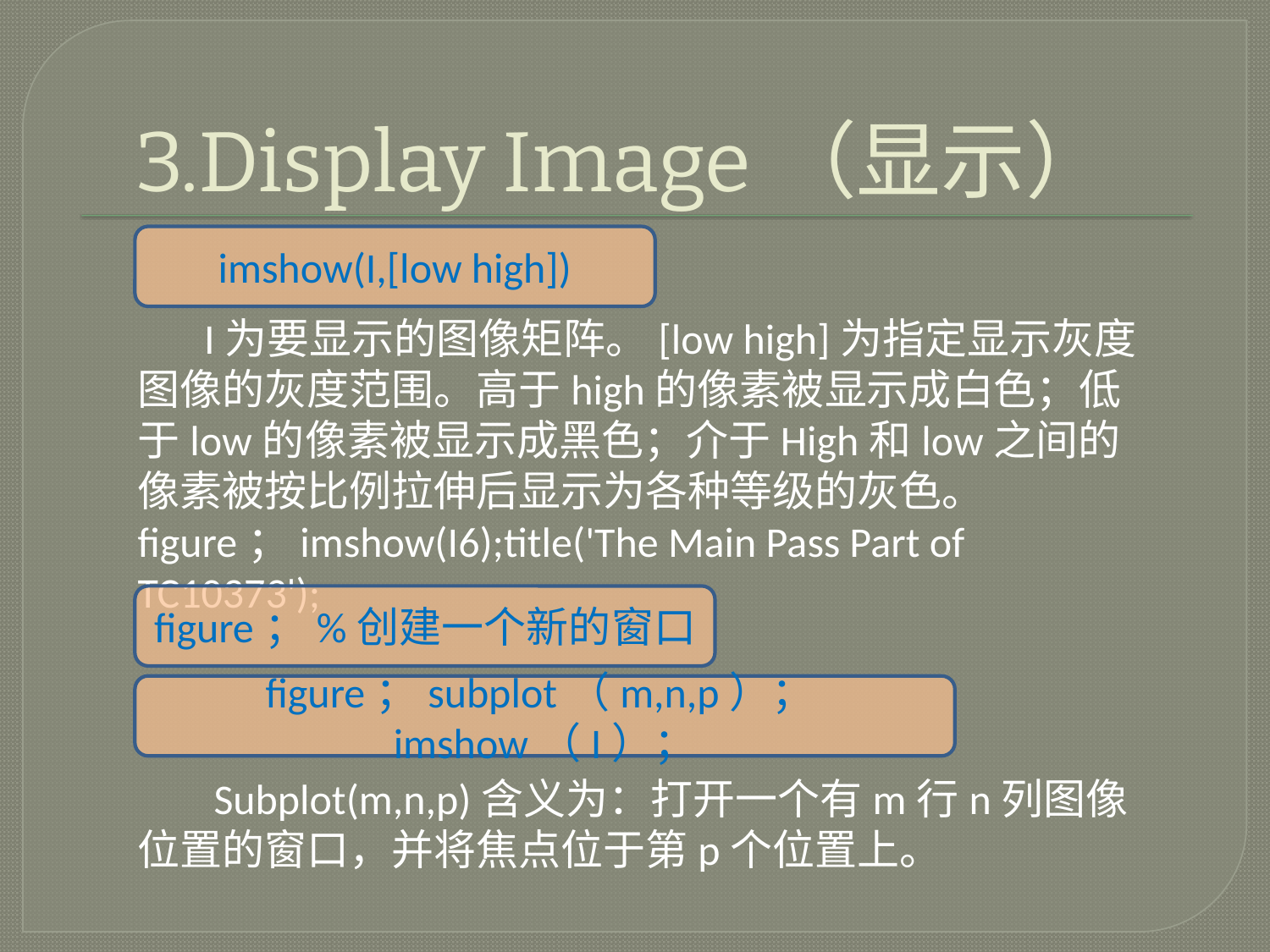

# 3.Display Image（显示）
imshow(I,[low high])
       I为要显示的图像矩阵。[low high]为指定显示灰度图像的灰度范围。高于high的像素被显示成白色；低于low的像素被显示成黑色；介于High和low之间的像素被按比例拉伸后显示为各种等级的灰色。
figure；imshow(I6);title('The Main Pass Part of TC10373');
figure；%创建一个新的窗口
figure；subplot（m,n,p）；imshow（I）；
        Subplot(m,n,p)含义为：打开一个有m行n列图像位置的窗口，并将焦点位于第p个位置上。